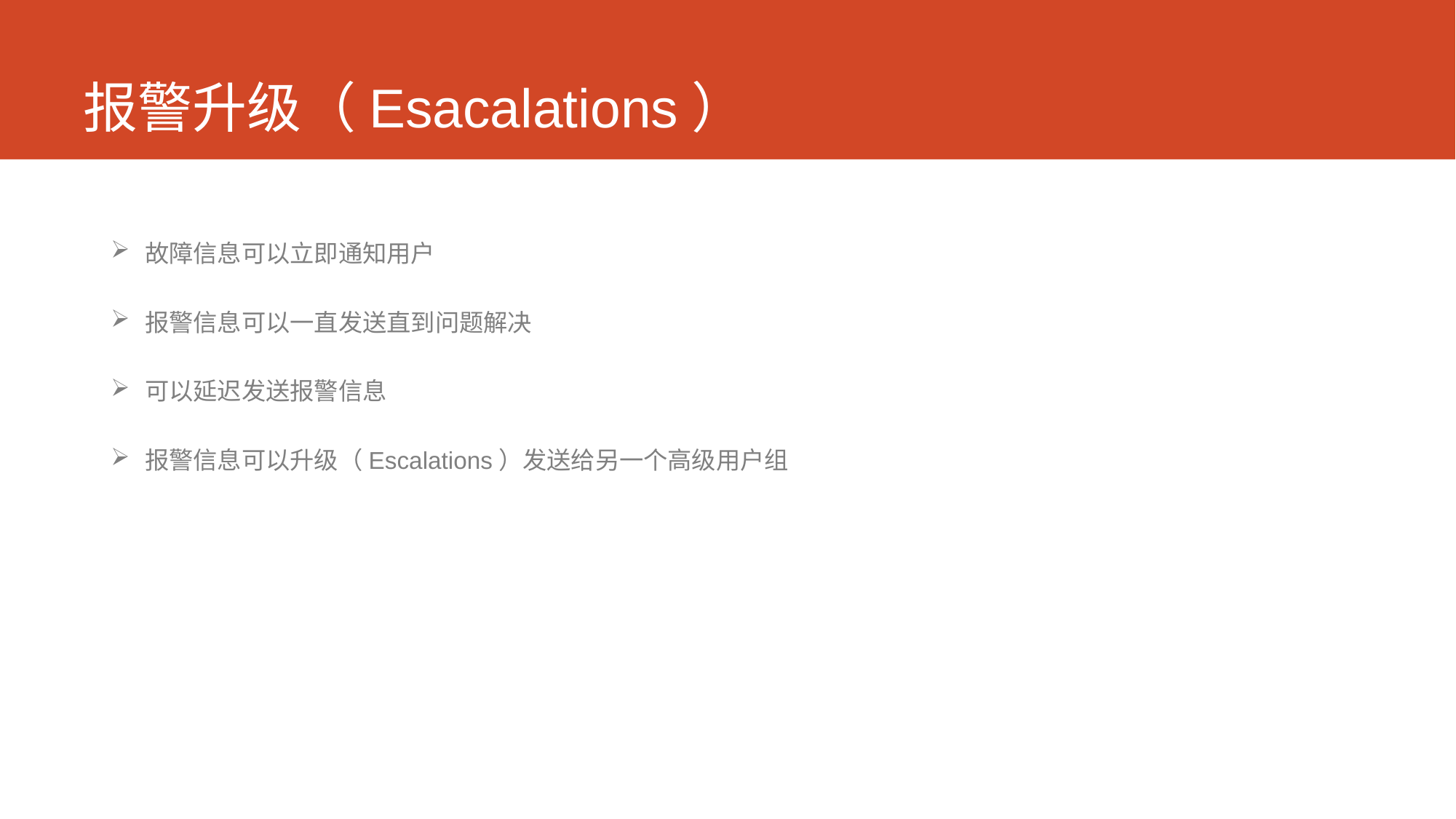

# 报警升级（Esacalations）
故障信息可以立即通知用户
报警信息可以一直发送直到问题解决
可以延迟发送报警信息
报警信息可以升级（Escalations）发送给另一个高级用户组